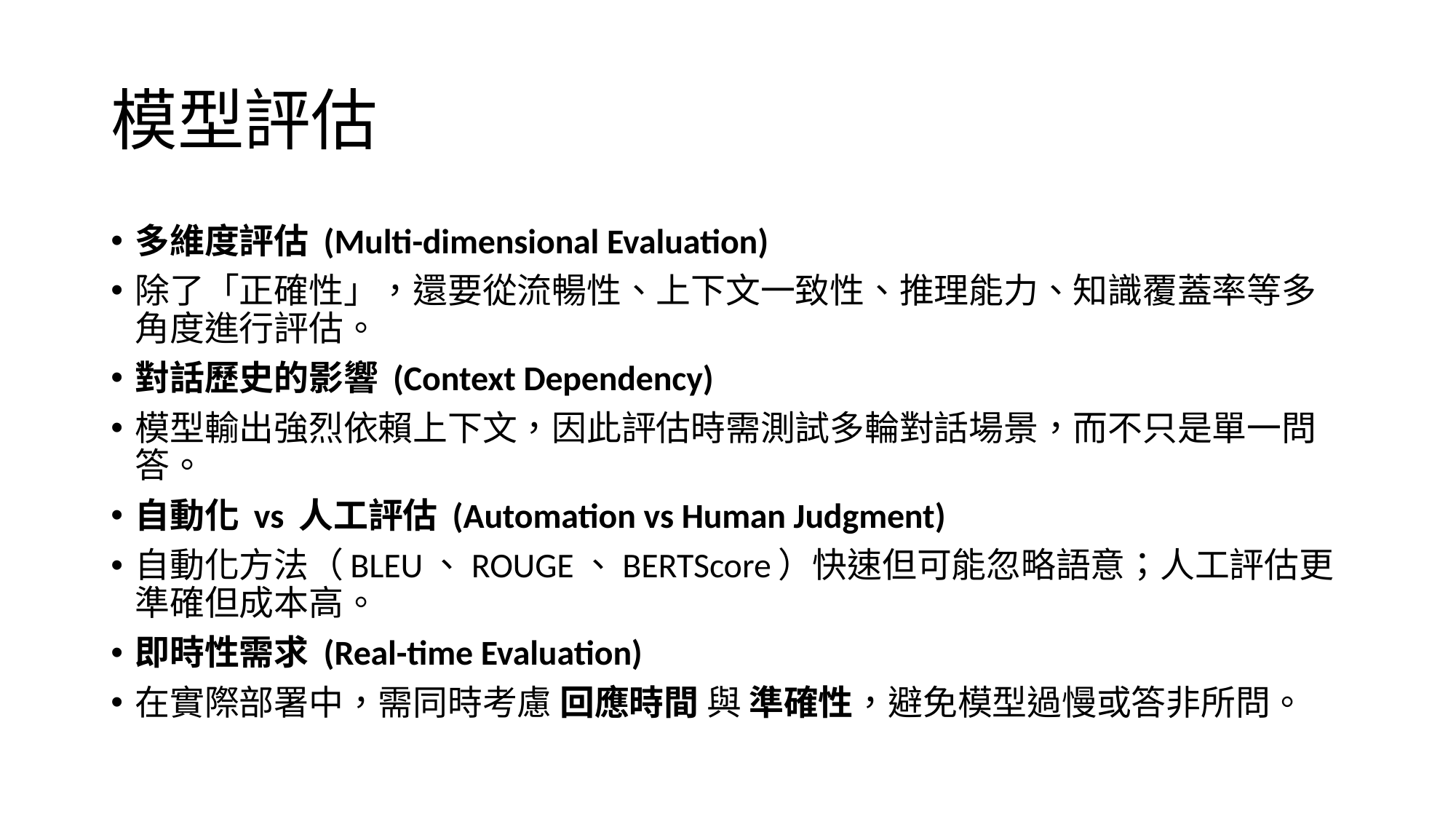

# 模型評估
多維度評估 (Multi-dimensional Evaluation)
除了「正確性」，還要從流暢性、上下文一致性、推理能力、知識覆蓋率等多角度進行評估。
對話歷史的影響 (Context Dependency)
模型輸出強烈依賴上下文，因此評估時需測試多輪對話場景，而不只是單一問答。
自動化 vs 人工評估 (Automation vs Human Judgment)
自動化方法（BLEU、ROUGE、BERTScore）快速但可能忽略語意；人工評估更準確但成本高。
即時性需求 (Real-time Evaluation)
在實際部署中，需同時考慮 回應時間 與 準確性，避免模型過慢或答非所問。